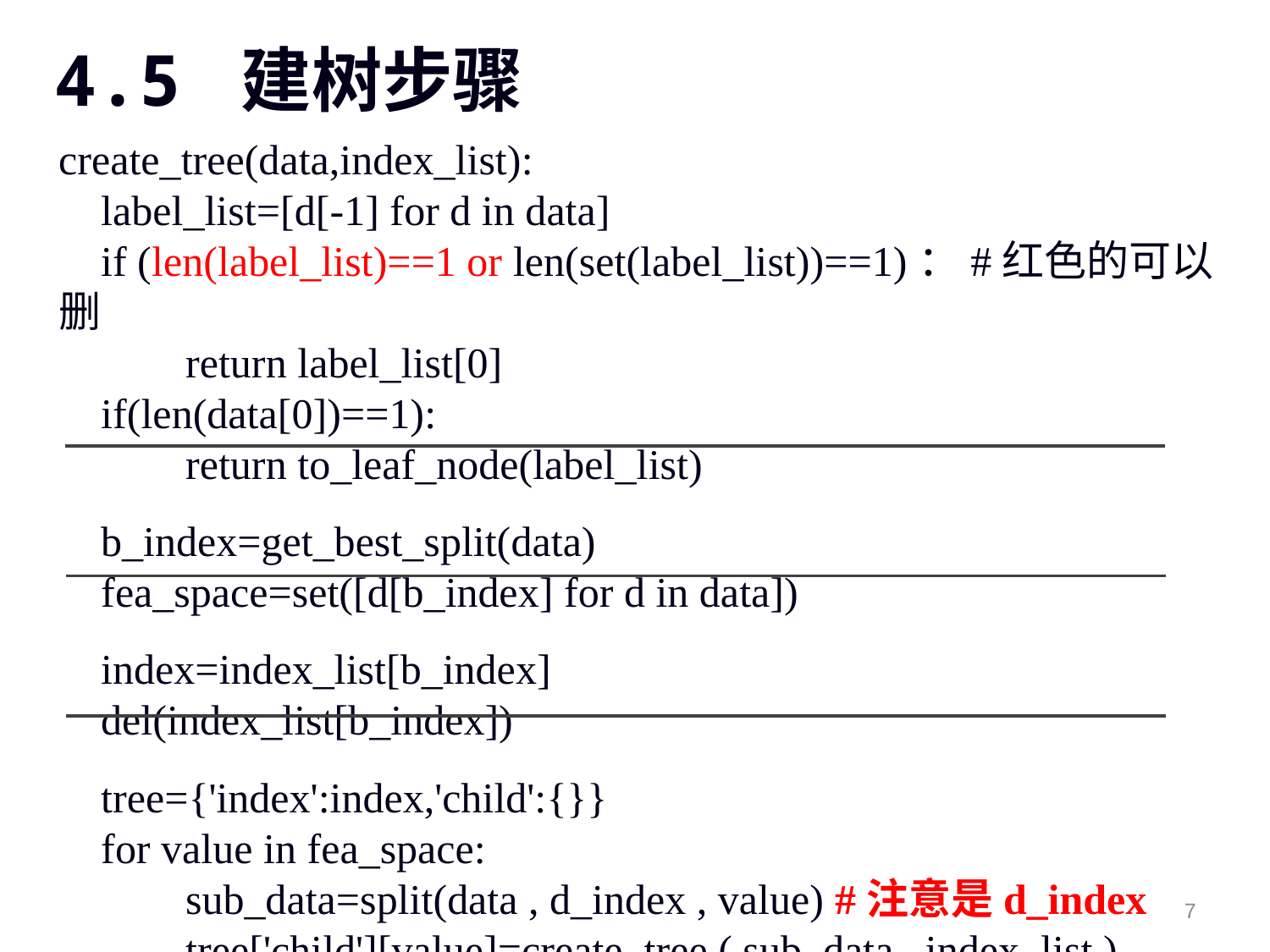

# 4.5 建树步骤
create_tree(data,index_list):
    label_list=[d[-1] for d in data]
    if (len(label_list)==1 or len(set(label_list))==1)：#红色的可以删
	return label_list[0]
    if(len(data[0])==1):
	return to_leaf_node(label_list)
    b_index=get_best_split(data)
    fea_space=set([d[b_index] for d in data])
    index=index_list[b_index]
    del(index_list[b_index])
    tree={'index':index,'child':{}}
    for value in fea_space:
	sub_data=split(data , d_index , value) #注意是d_index
	tree['child'][value]=create_tree ( sub_data , index_list )